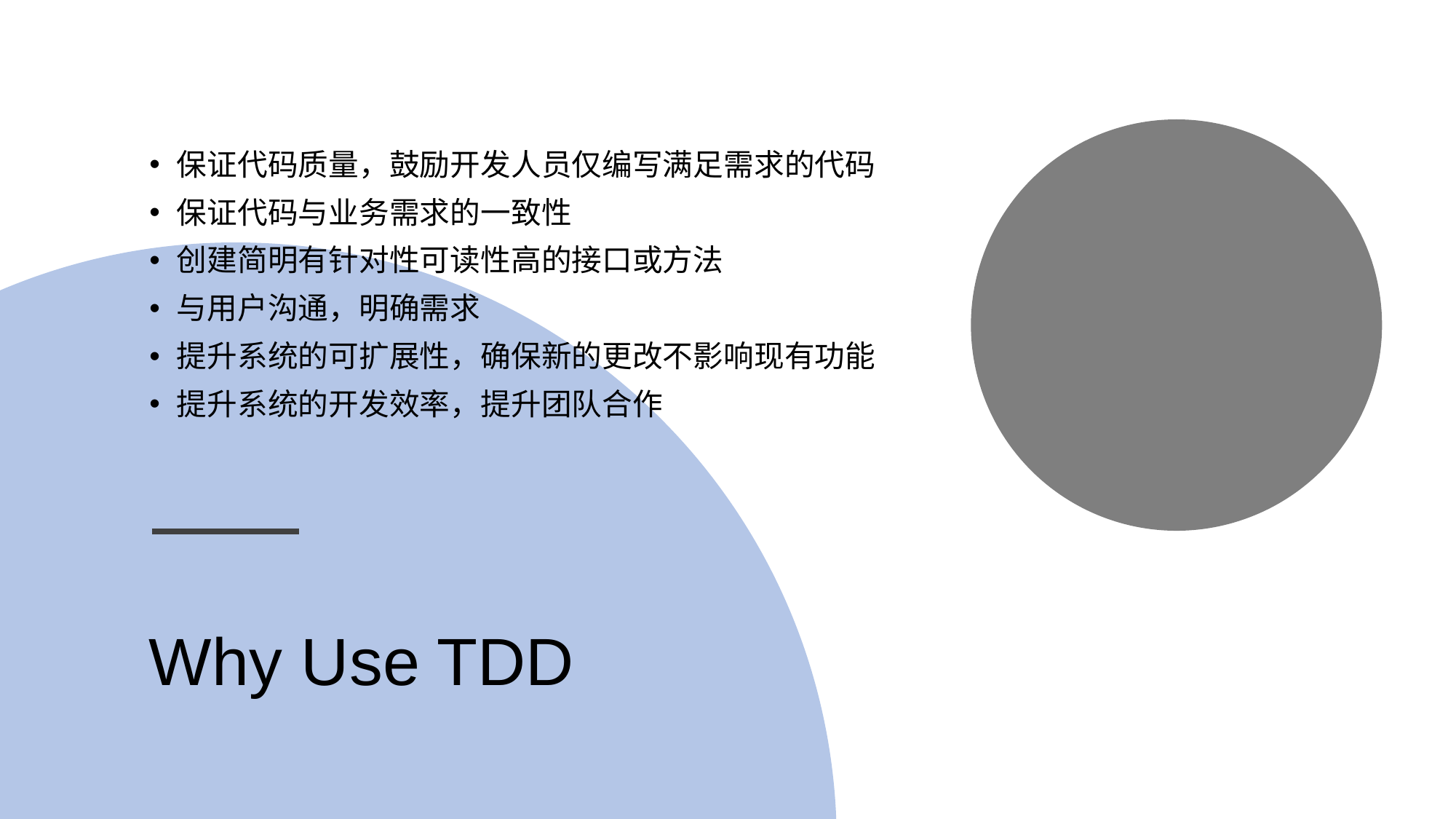

保证代码质量，鼓励开发人员仅编写满足需求的代码
保证代码与业务需求的一致性
创建简明有针对性可读性高的接口或方法
与用户沟通，明确需求
提升系统的可扩展性，确保新的更改不影响现有功能
提升系统的开发效率，提升团队合作

# Why Use TDD
接下来我们来讲一讲TDD的优点，就是我们为什么要用TDD,
 一，TDD可以保证我们的代码质量，鼓励开发人员仅编写满足需求的代码，例如，有一个开发人员比较马虎，经常会忘记一下功能实现，或者功能缺失，通过TDD可以让我们很好的理清我们的业务需求，并且能很清楚的发现我们的代码缺失。再举个例子，我们的开发人员比较厉害，功力特别深厚，有了很强的代码功底，在一个很简单的需求，由于过去的经验，过多考虑了需求的其他可能性，从而功能的完成上耗费了很多时间，其实对我们来说，其实是不需要的。因此在我们的TDD实践中，我们需要注重代码质量，并编写出适量的代码。
2、保证代码与业务需求的一致性
通常来讲，我们都愿意实现一个完美的功能，可是心里很担忧，我这代码能满足业务需求吗？因此在TDD的过程中，我们首先考虑的是测试用例的编写，在进行实现代码的开发，那么我们首先就必须搞清楚我们测试的目的，确保了我们所写的代码与所需的业务是匹配的
3、创建简单又有针对性的接口
这个应该是TDD的一个要求，也是一个优点，TDD在写测试用例的过程中，就会通过测试的用意，来驱动出我们需要创建有意义的、简明的接口或者方法，从而使我们代码易维护，易和他人合作
4、与用户沟通、明确需求
我们在一步一步的写TDD的过程中，需要我们明确我们每一步的测试用例是做什么的。当我们在写测试用例的时候，总会遇到一些不太明确的点，这个时候就可以和客户进行沟通，从而明确我们的需求
5、提升系统的可扩展性，确保新的更改不会影响我们现有的功能
因为我们有了测试的保证，在新增需求的时候，通过测试可以保证我们之前的功能的完整性，
6、提升系统的开发效率
在项目进行的时候，有多个功能需要开发，但是各个需求又互相有依赖性，TDD中就采用了Mock或者依赖注入等方式，可以使功能的进行同时开发，之后再将各个功能模块进行合并